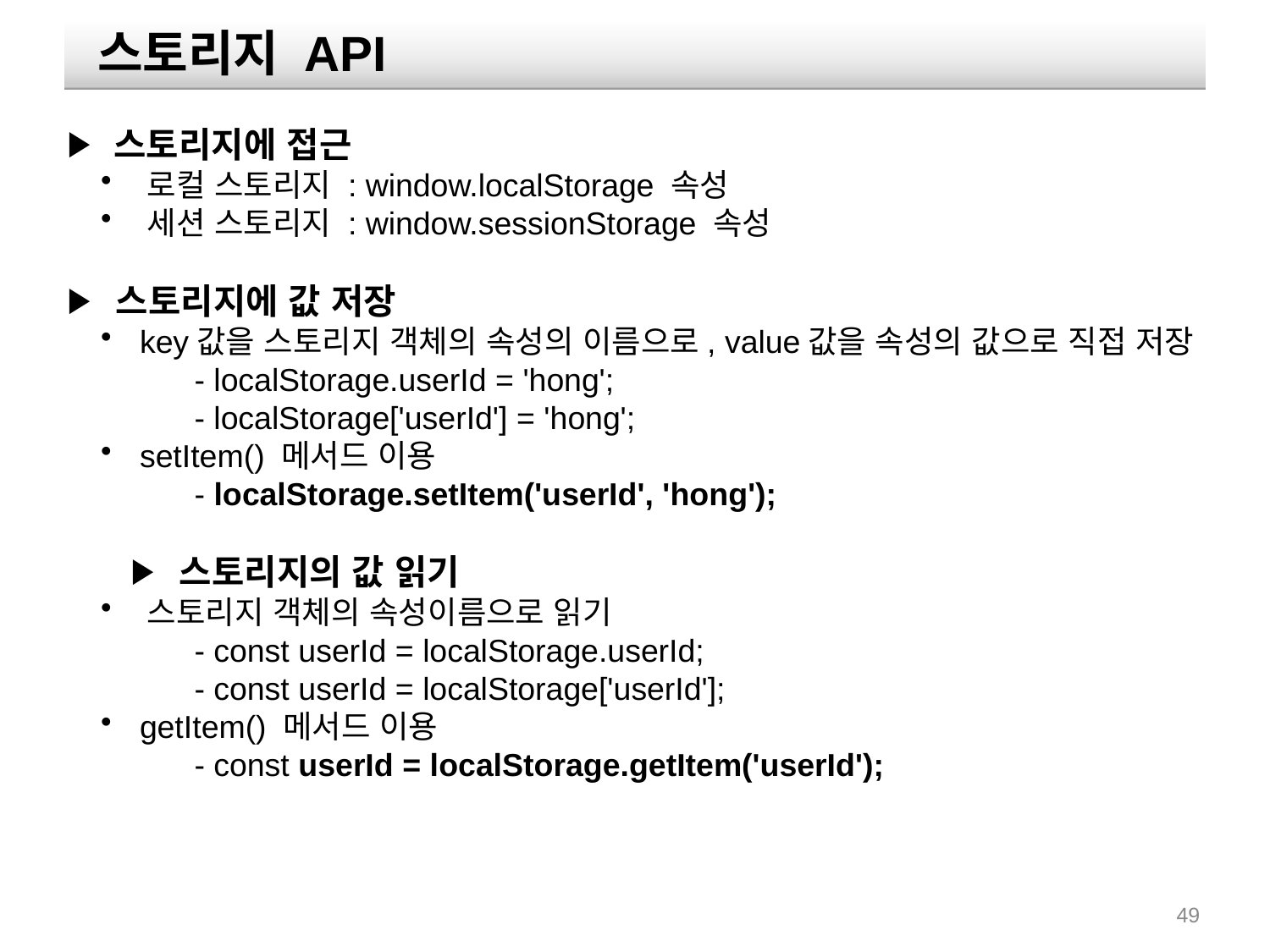

스토리지 API
 스토리지에 접근
 로컬 스토리지 : window.localStorage 속성
 세션 스토리지 : window.sessionStorage 속성

 스토리지에 값 저장
 key값을 스토리지 객체의 속성의 이름으로, value값을 속성의 값으로 직접 저장
- localStorage.userId = 'hong';
- localStorage['userId'] = 'hong';
 setItem() 메서드 이용
- localStorage.setItem('userId', 'hong');

 스토리지의 값 읽기
 스토리지 객체의 속성이름으로 읽기
- const userId = localStorage.userId;
- const userId = localStorage['userId'];
 getItem() 메서드 이용
- const userId = localStorage.getItem('userId');
49